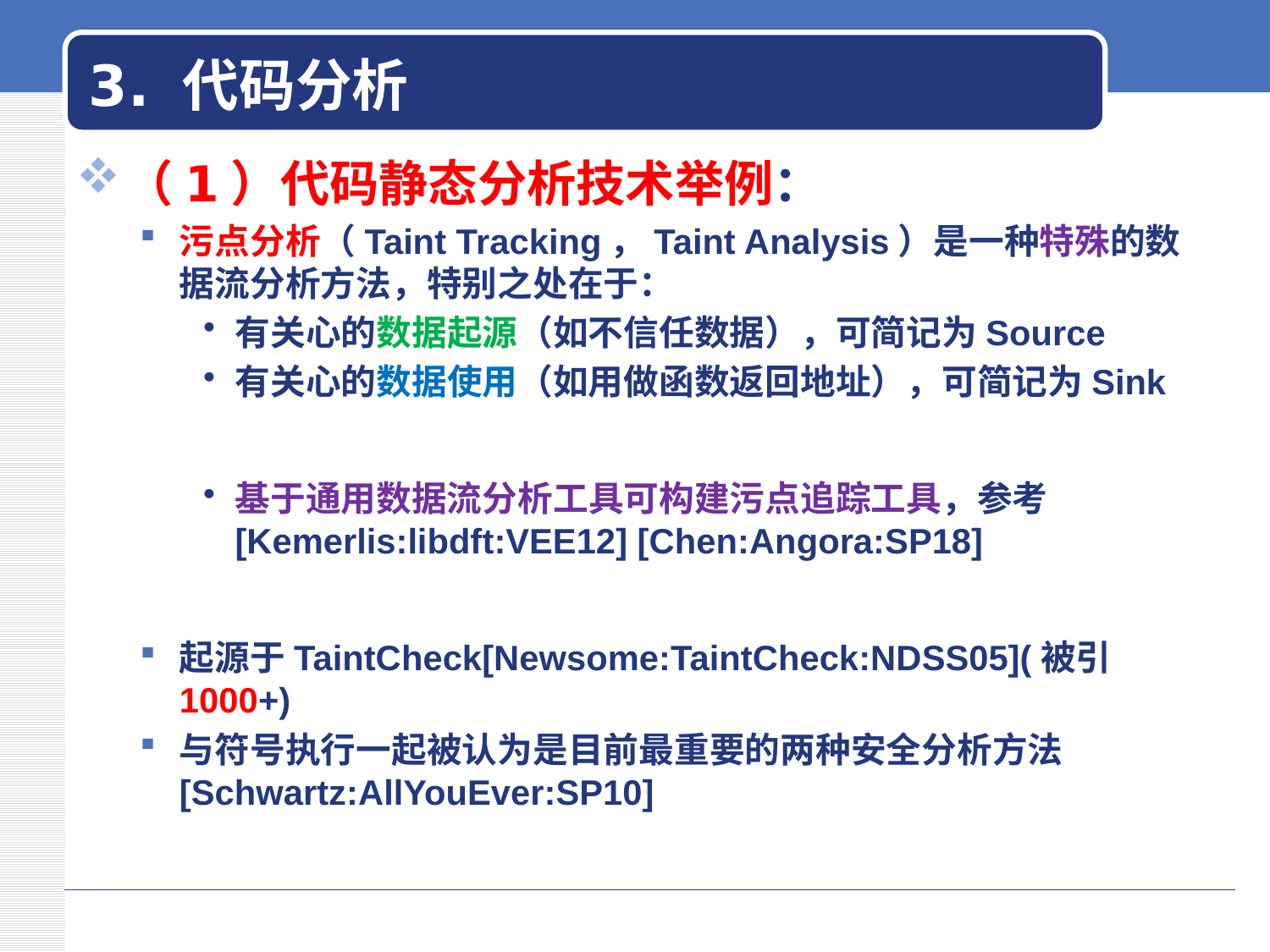

# 3. 代码分析
（1）代码静态分析技术举例：
污点分析（Taint Tracking，Taint Analysis）是一种特殊的数据流分析方法，特别之处在于：
有关心的数据起源（如不信任数据），可简记为Source
有关心的数据使用（如用做函数返回地址），可简记为Sink

基于通用数据流分析工具可构建污点追踪工具，参考 [Kemerlis:libdft:VEE12] [Chen:Angora:SP18]

起源于TaintCheck[Newsome:TaintCheck:NDSS05](被引1000+)
与符号执行一起被认为是目前最重要的两种安全分析方法[Schwartz:AllYouEver:SP10]